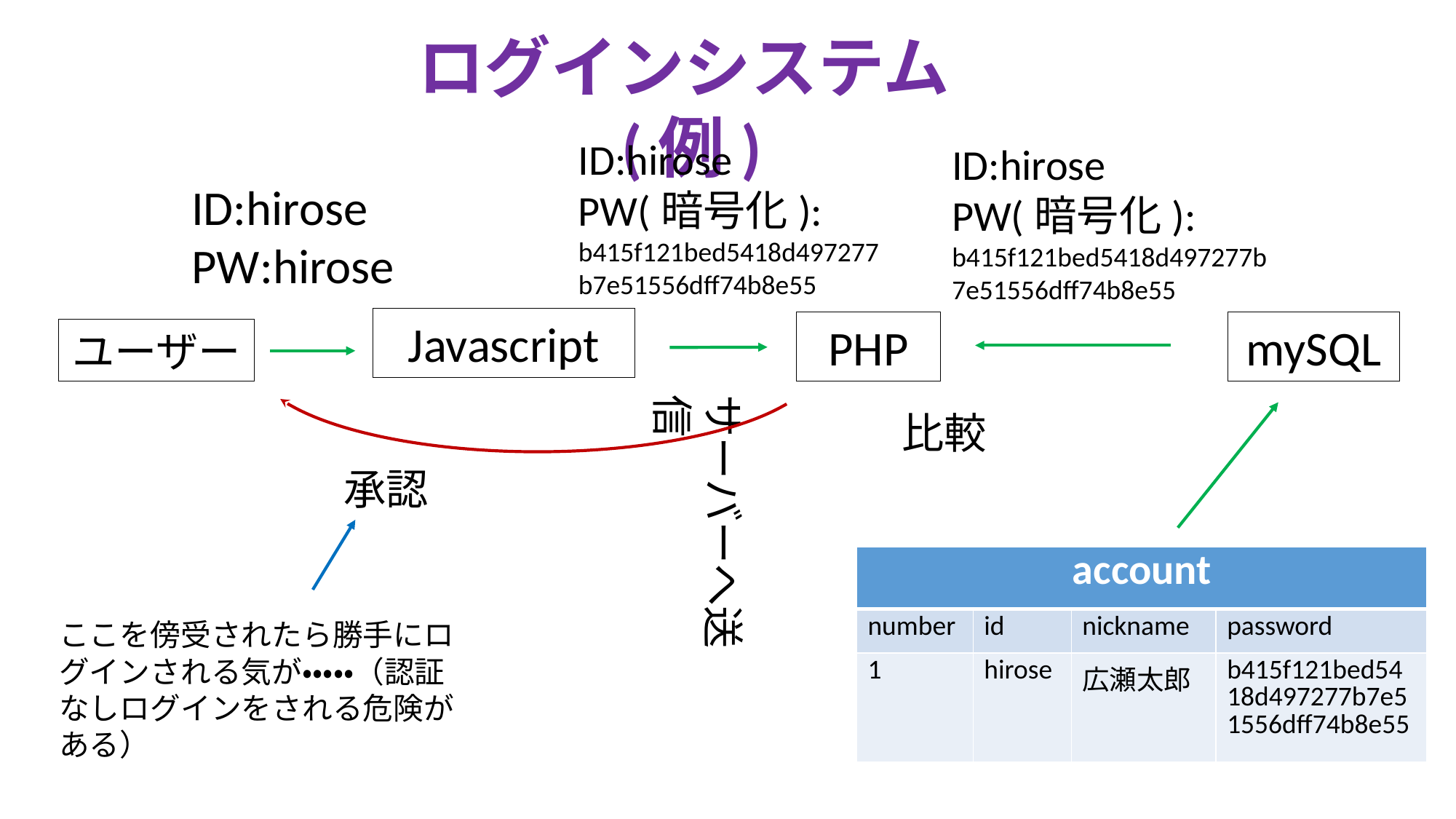

ログインシステム(例)
ID:hirose
PW(暗号化):
b415f121bed5418d497277b7e51556dff74b8e55
ID:hirose
PW(暗号化):
b415f121bed5418d497277b7e51556dff74b8e55
ID:hirose
PW:hirose

Javascript
PHP
mySQL
ユーザー
サーバーへ送信
比較
承認
| account |  |  |  |
| --- | --- | --- | --- |
| number | id | nickname | password |
| 1 | hirose | 広瀬太郎 | b415f121bed5418d497277b7e51556dff74b8e55 |
ここを傍受されたら勝手にログインされる気が・・・・・（認証なしログインをされる危険がある）